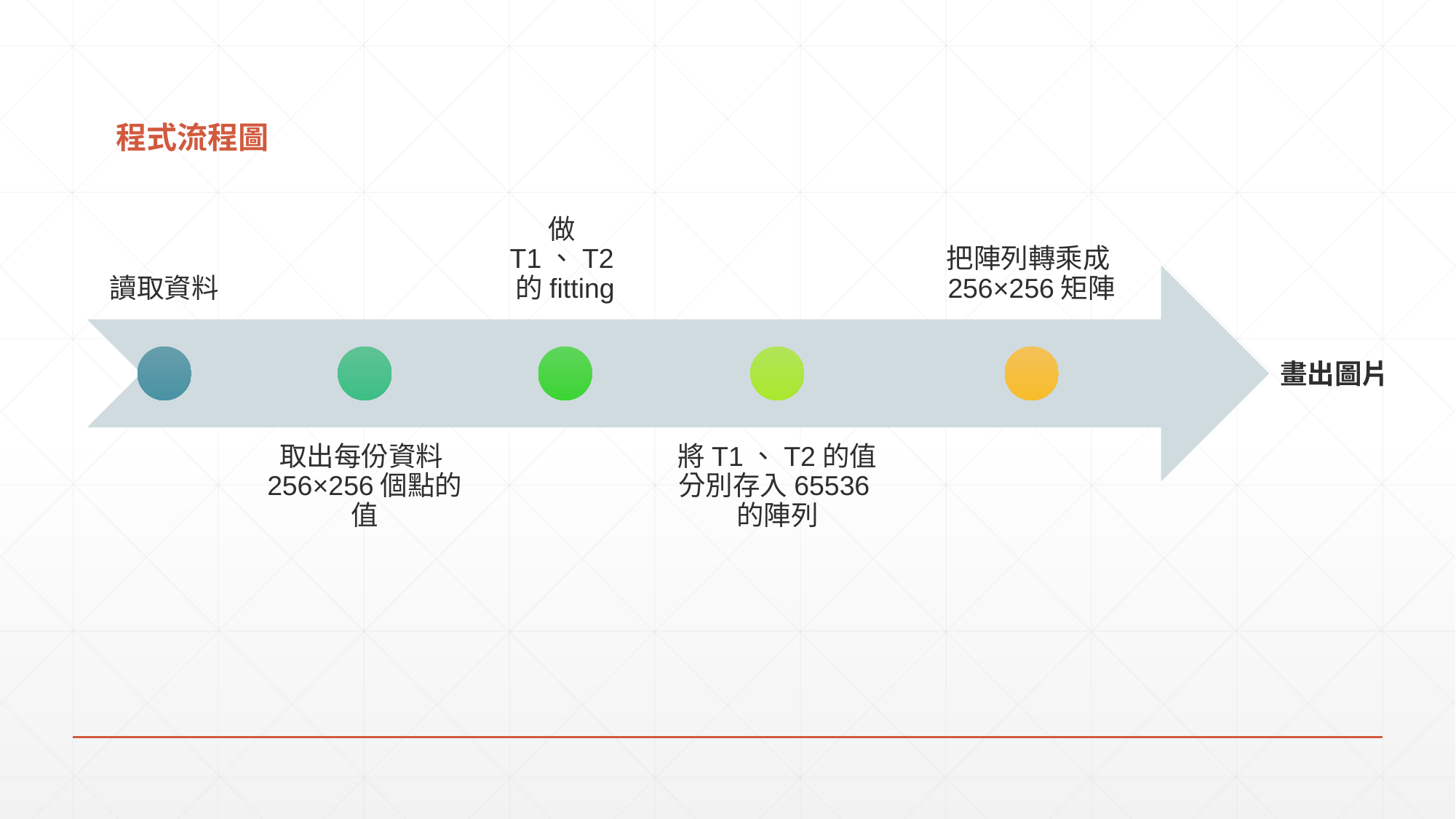

# 程式流程圖
讀取資料
取出每份資料256×256個點的值
做T1、T2的fitting
將T1、T2的值分別存入65536的陣列
把陣列轉乘成256×256矩陣
畫出圖片